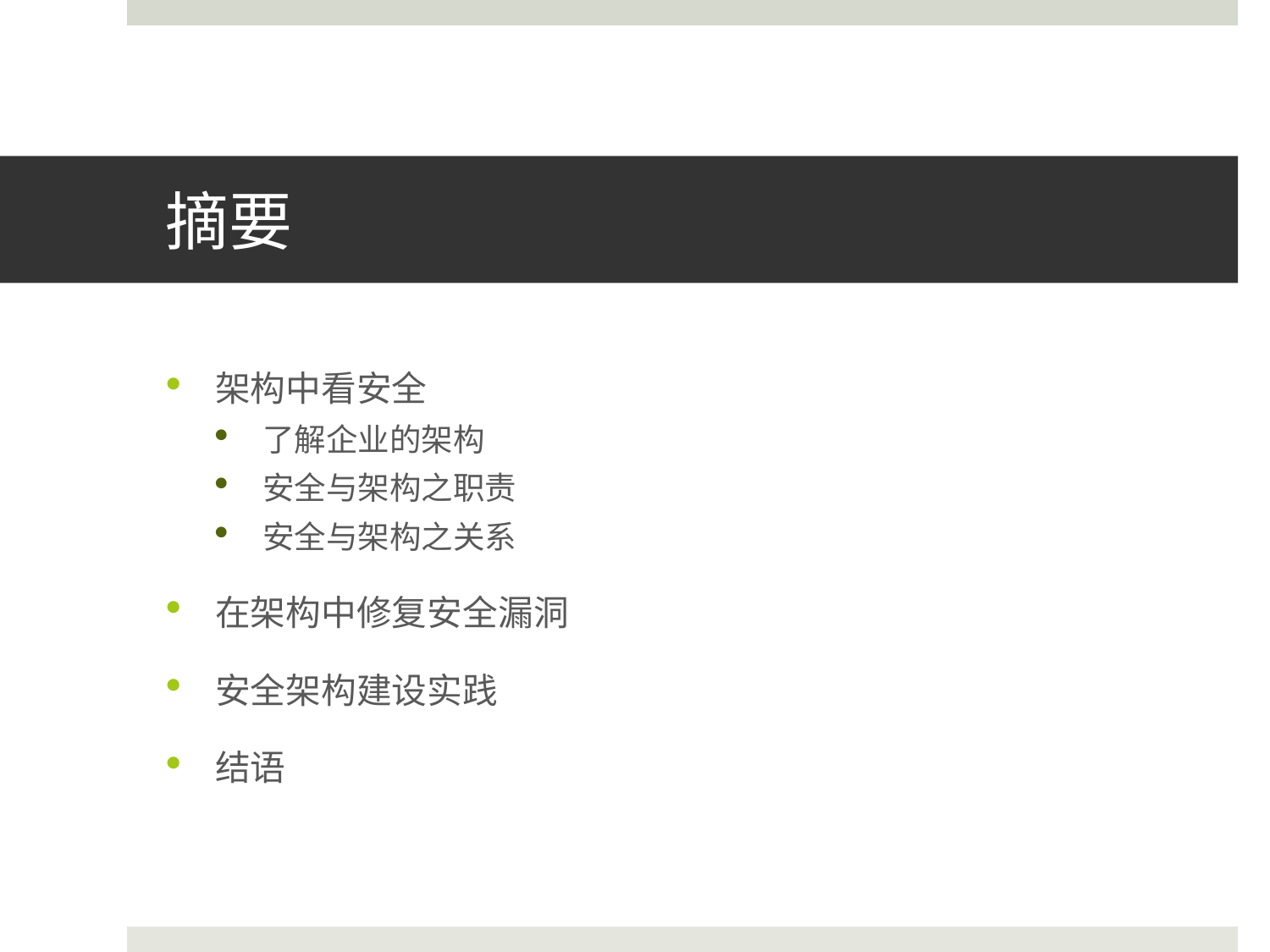

# 摘要
架构中看安全
了解企业的架构
安全与架构之职责
安全与架构之关系
在架构中修复安全漏洞
安全架构建设实践
结语